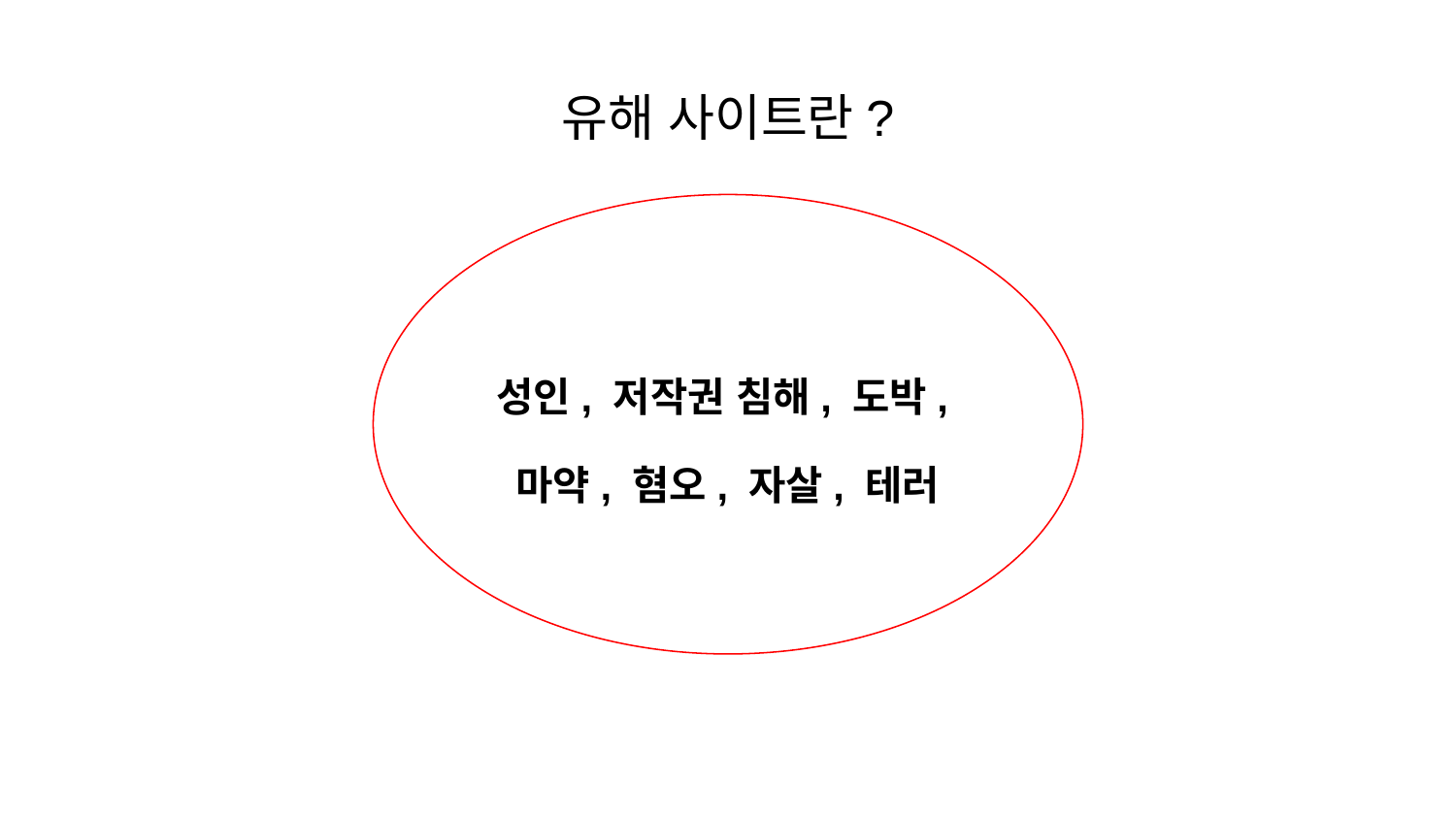

# 유해 사이트란?

성인, 저작권 침해, 도박,
마약, 혐오, 자살, 테러